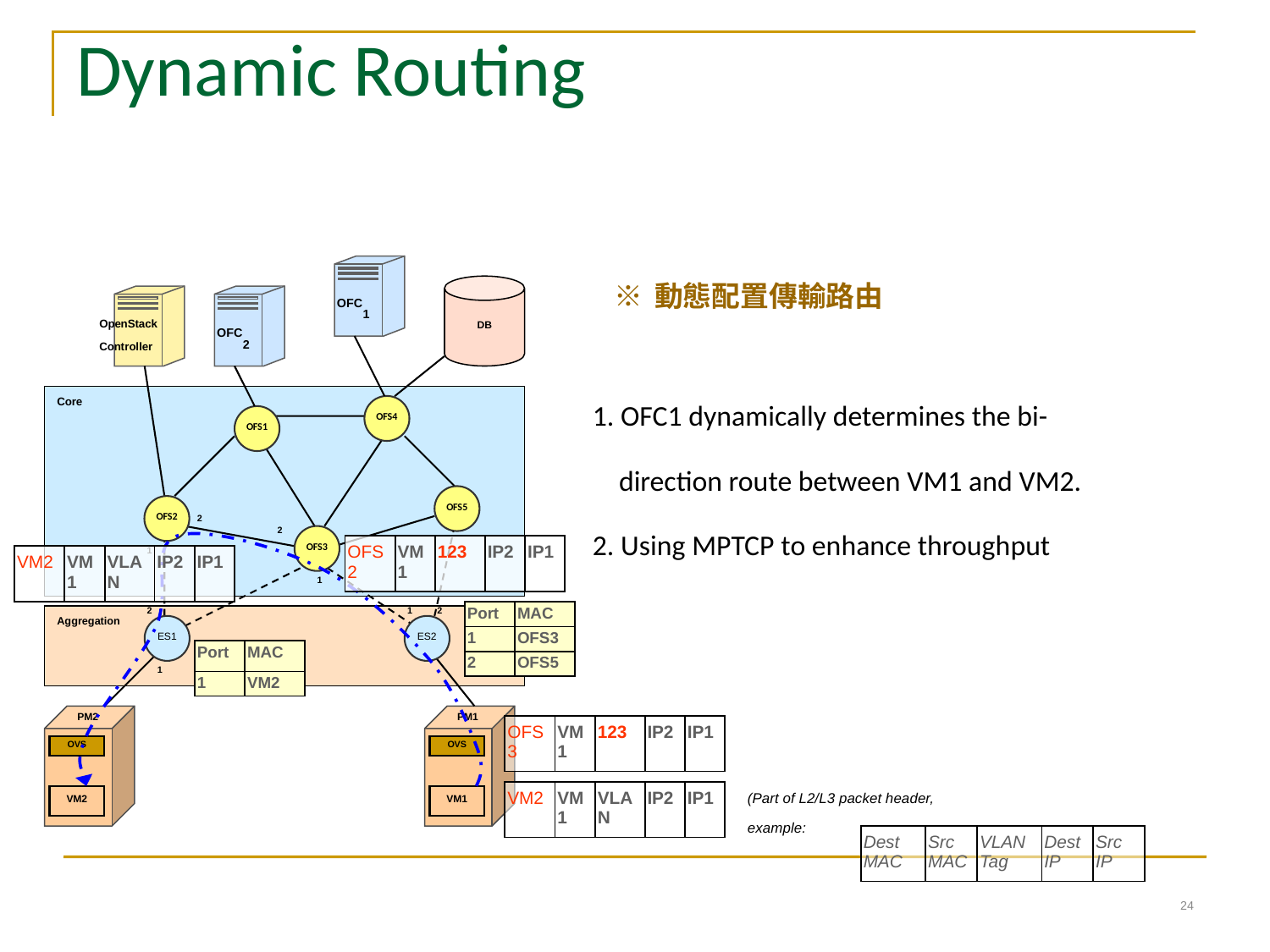

Dynamic Routing

※動態配置傳輸路由
DB

OFC1
OpenStack Controller
OFC2

1. OFC1 dynamically determines the bi-
    direction route between VM1 and VM2.
2. Using MPTCP to enhance throughput

Core
OFS4
OFS1

OFS5
OFS2
2
2

OFS3

| OFS2 | VM1 | 123 | IP2 | IP1 |
| --- | --- | --- | --- | --- |
1

| VM2 | VM1 | VLAN | IP2 | IP1 |
| --- | --- | --- | --- | --- |

1

2
1
2
| Port | MAC |
| --- | --- |
| 1 | OFS3 |
| 2 | OFS5 |
Aggregation
ES1
ES2
| Port | MAC |
| --- | --- |
| 1 | VM2 |

1

PM2
PM1

| OFS3 | VM1 | 123 | IP2 | IP1 |
| --- | --- | --- | --- | --- |
OVS
OVS
(Part of L2/L3 packet header,
example:
| VM2 | VM1 | VLAN | IP2 | IP1 |
| --- | --- | --- | --- | --- |
VM2
VM1
| Dest MAC | Src MAC | VLAN Tag | Dest IP | Src IP |
| --- | --- | --- | --- | --- |
24